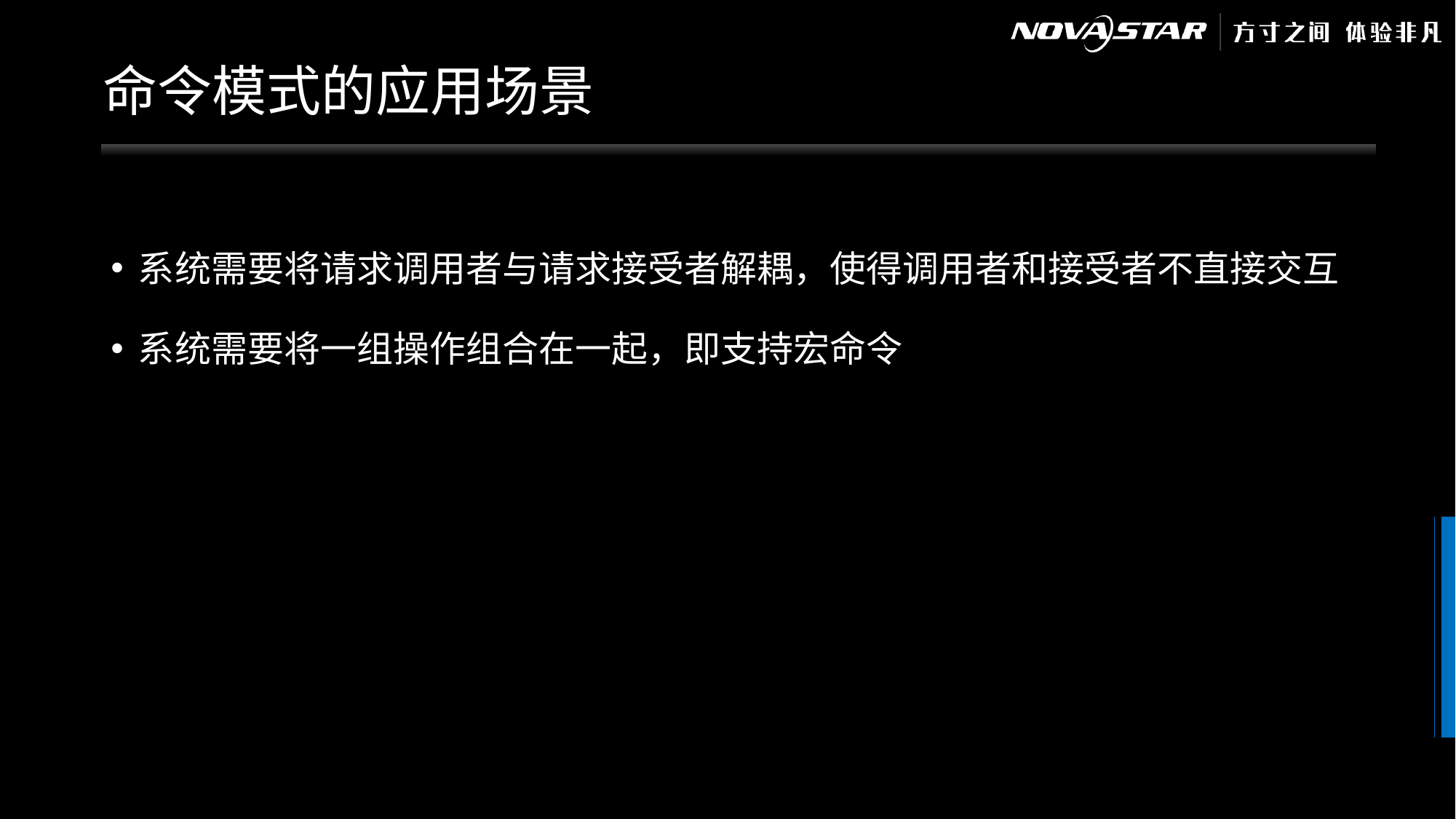

# 命令模式的应用场景

系统需要将请求调用者与请求接受者解耦，使得调用者和接受者不直接交互
系统需要将一组操作组合在一起，即支持宏命令